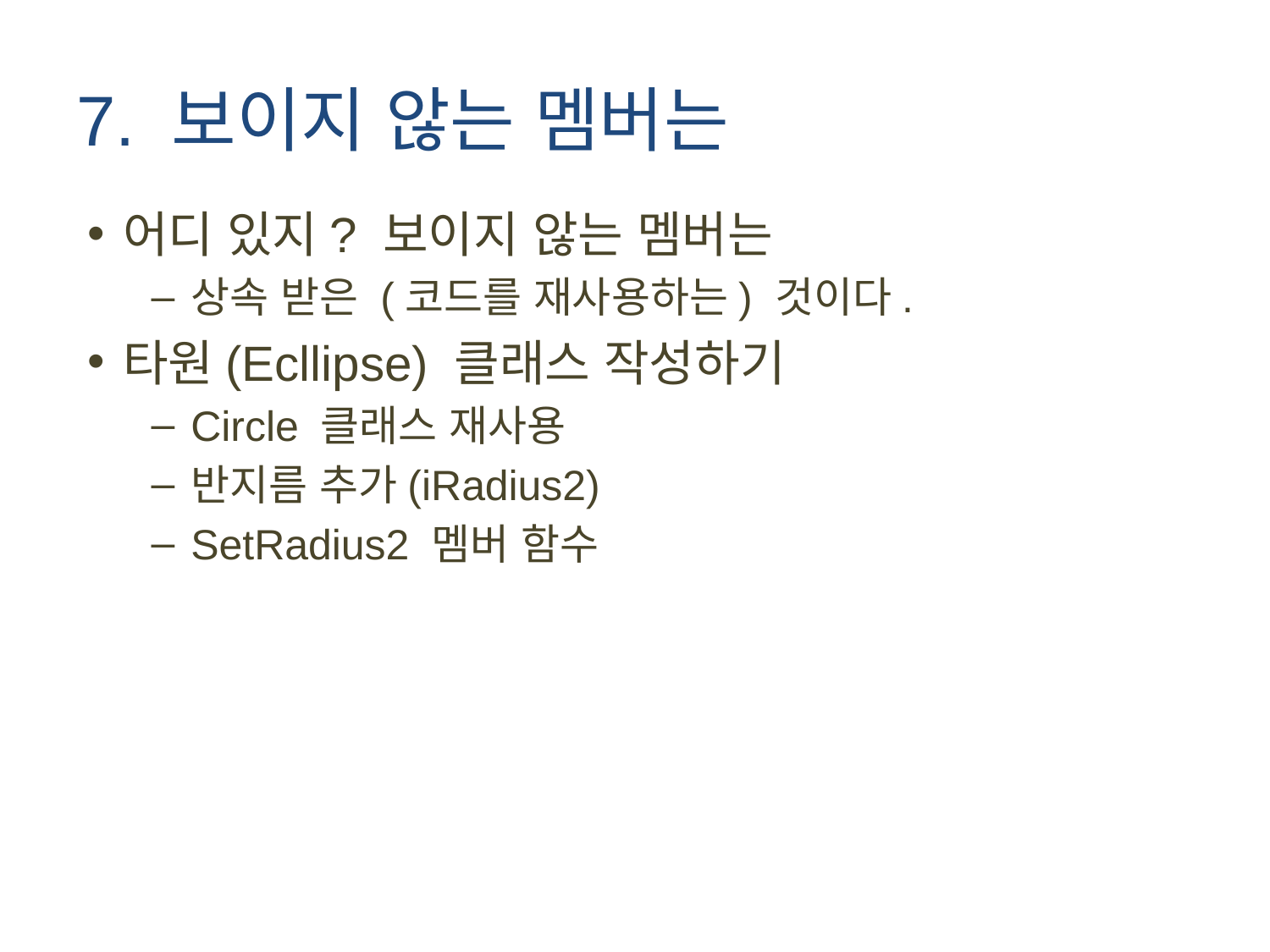

# 7. 보이지 않는 멤버는
어디 있지? 보이지 않는 멤버는
상속 받은 (코드를 재사용하는) 것이다.
타원(Ecllipse) 클래스 작성하기
Circle 클래스 재사용
반지름 추가(iRadius2)
SetRadius2 멤버 함수